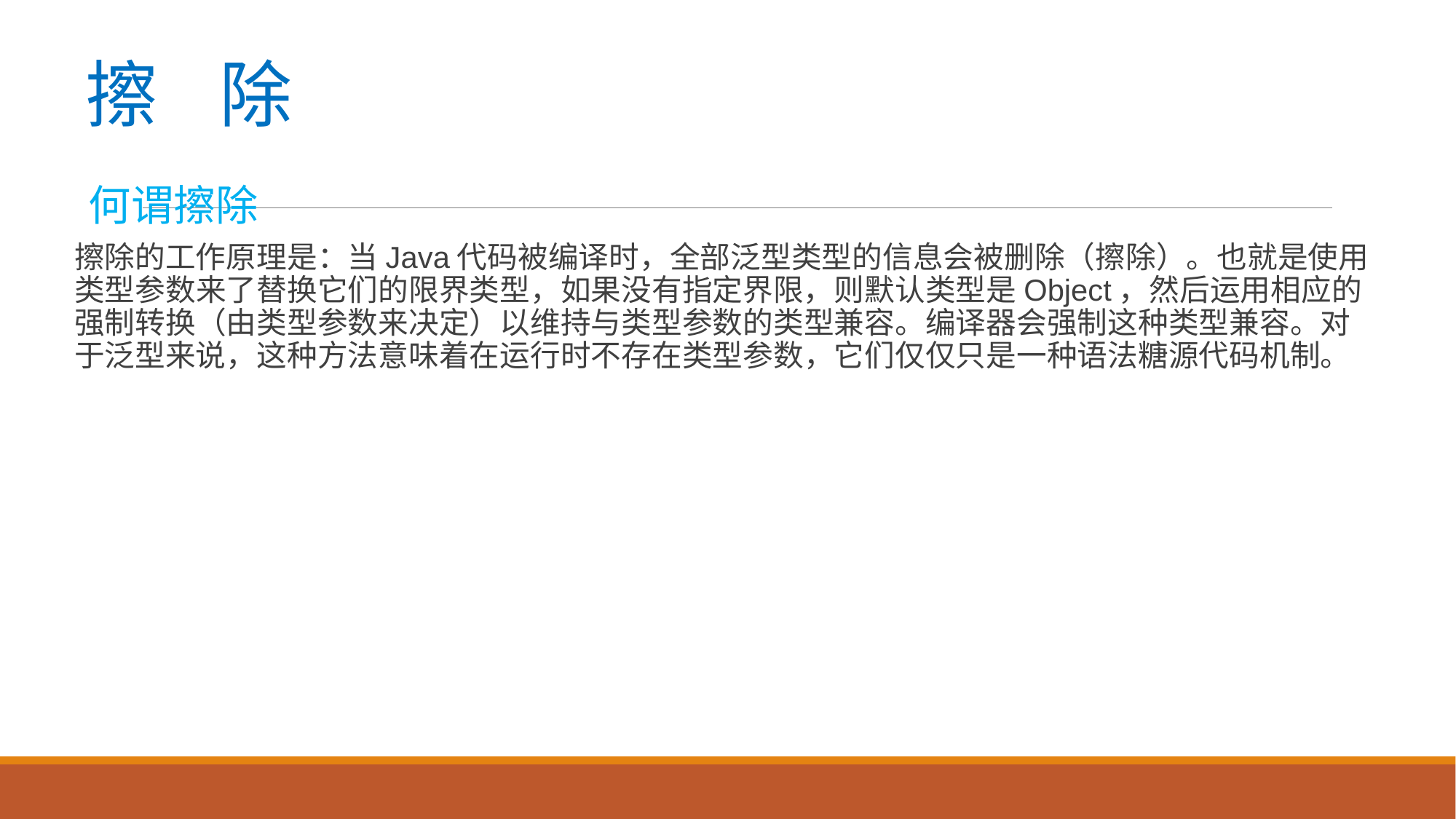

# 擦    除
何谓擦除
擦除的工作原理是：当Java代码被编译时，全部泛型类型的信息会被删除（擦除）。也就是使用类型参数来了替换它们的限界类型，如果没有指定界限，则默认类型是Object，然后运用相应的强制转换（由类型参数来决定）以维持与类型参数的类型兼容。编译器会强制这种类型兼容。对于泛型来说，这种方法意味着在运行时不存在类型参数，它们仅仅只是一种语法糖源代码机制。